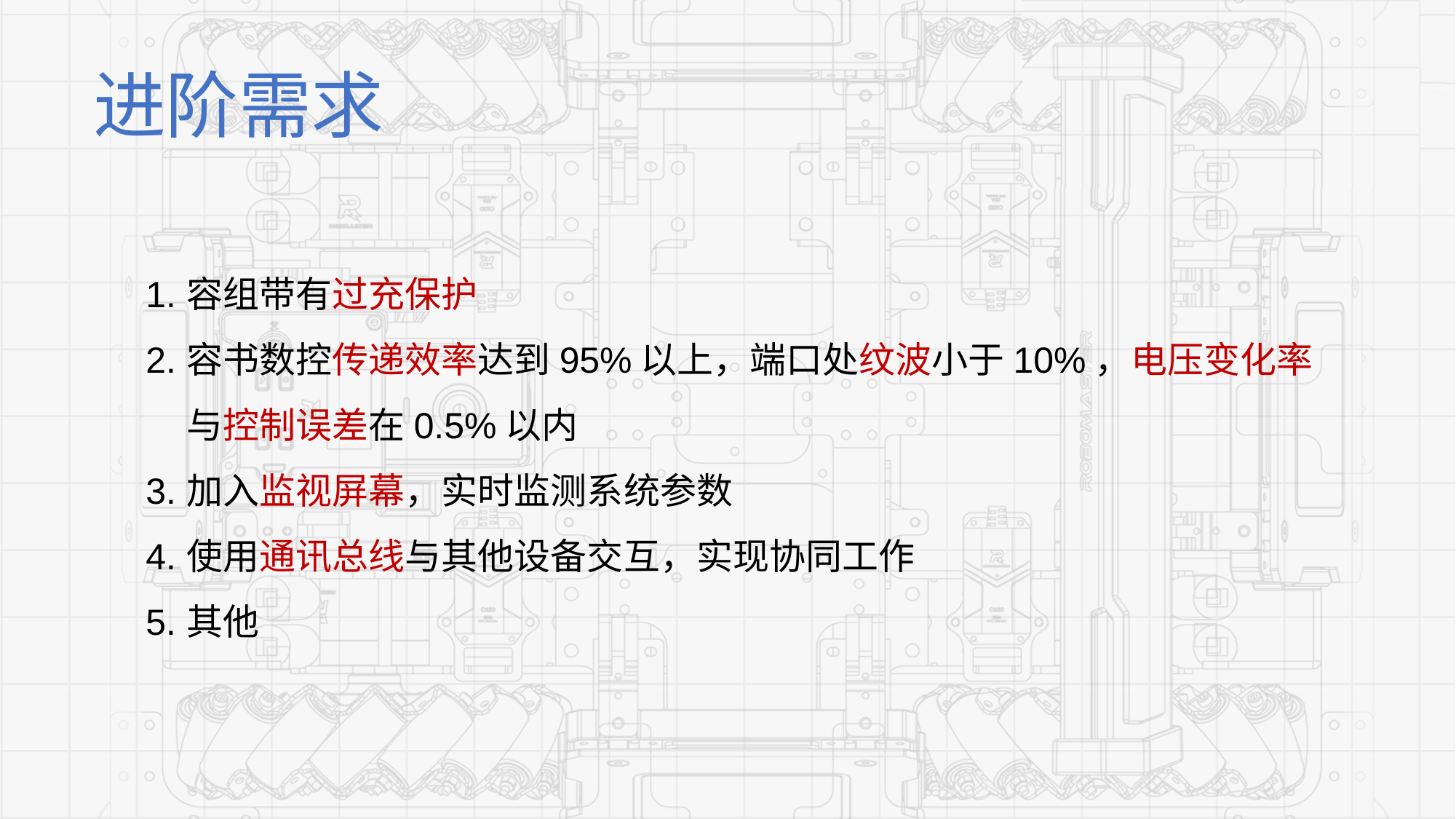

进阶需求
容组带有过充保护
容书数控传递效率达到95%以上，端口处纹波小于10%，电压变化率与控制误差在0.5%以内
加入监视屏幕，实时监测系统参数
使用通讯总线与其他设备交互，实现协同工作
其他